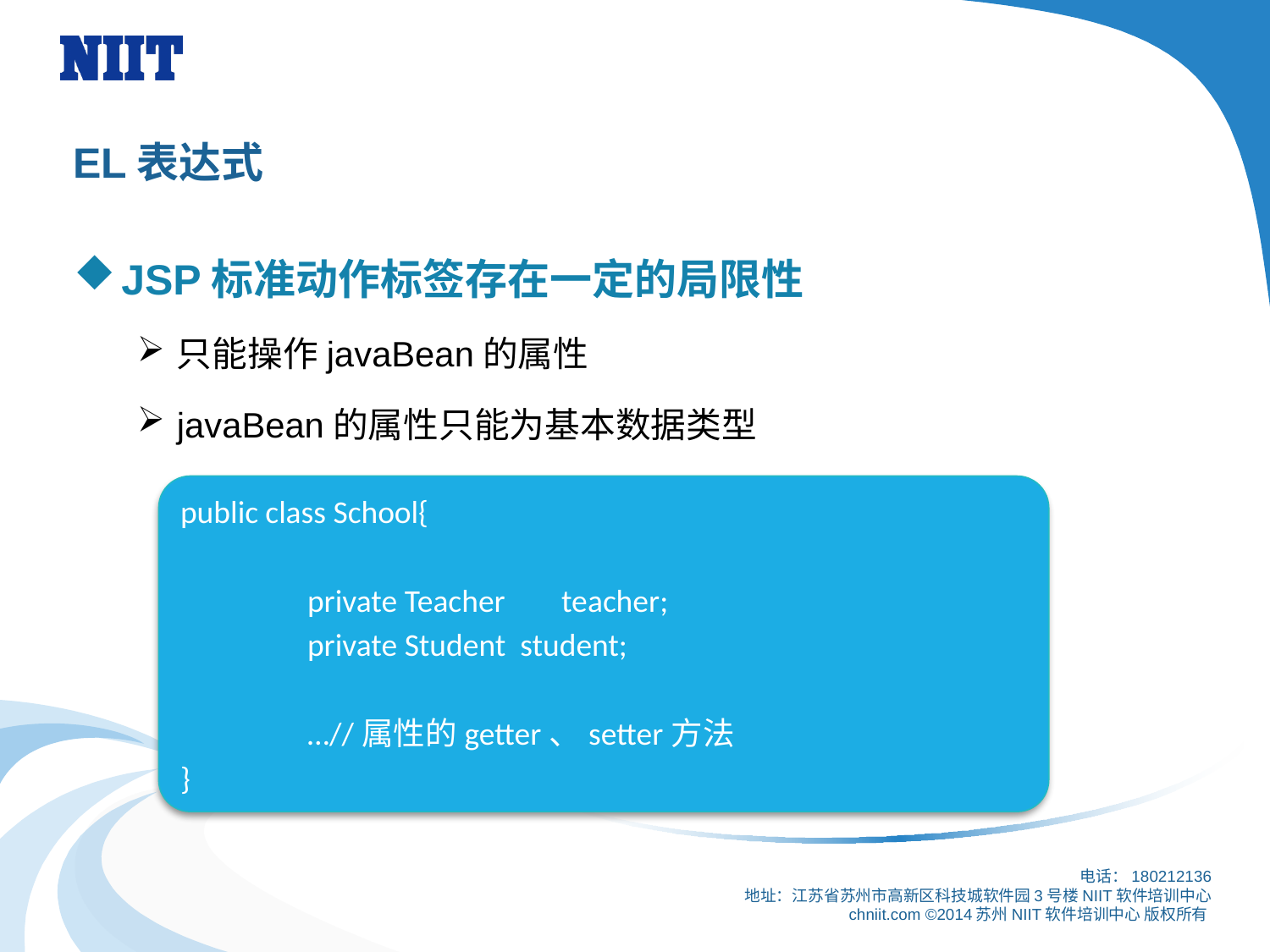

# EL表达式
JSP标准动作标签存在一定的局限性
只能操作javaBean的属性
javaBean的属性只能为基本数据类型

public class School{

	private Teacher	teacher;
	private Student  student;

	…//属性的getter、setter方法
}